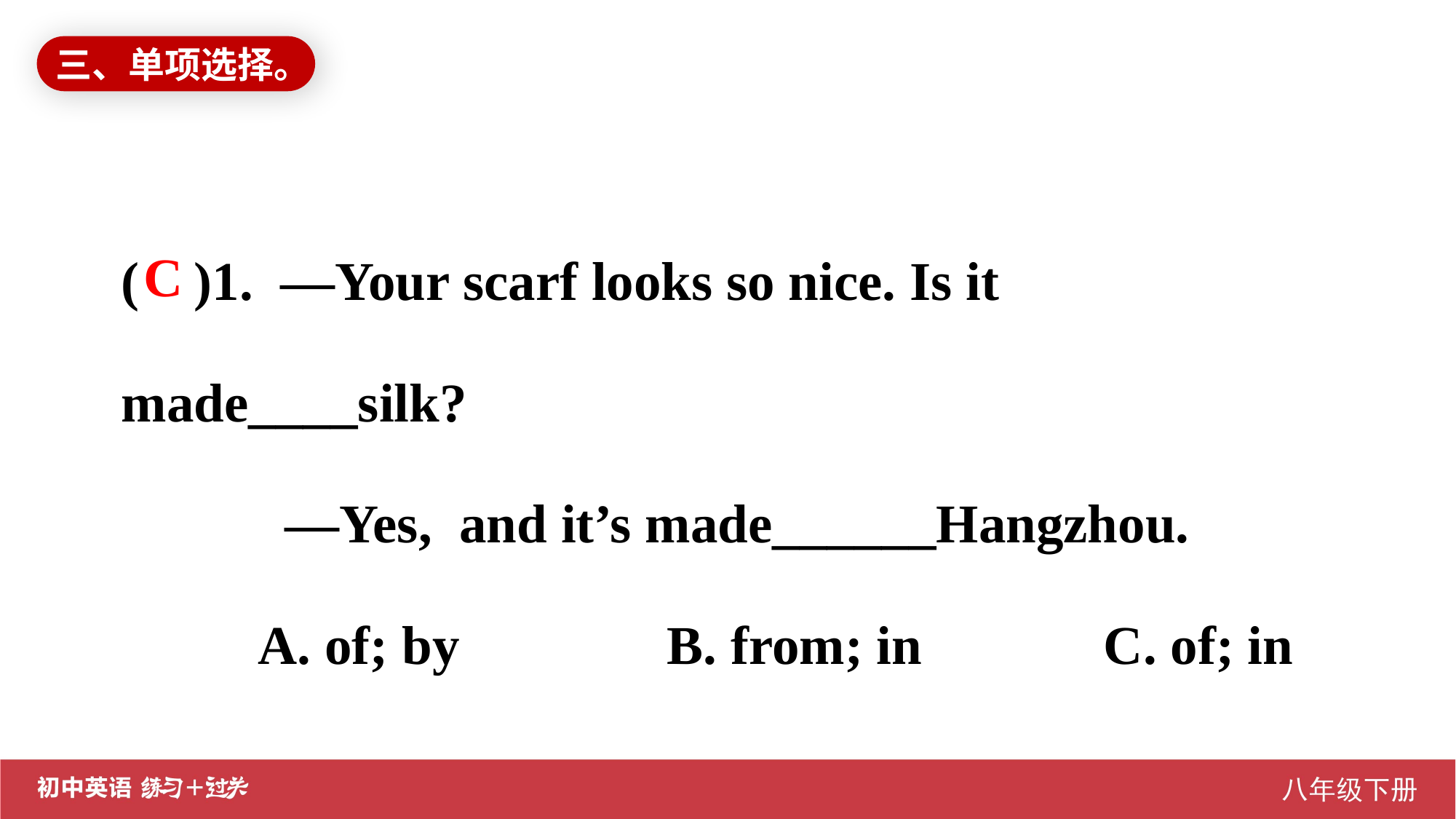

三、单项选择。
(    )1.  —Your scarf looks so nice. Is it made____silk?
            —Yes,  and it’s made______Hangzhou.
	  A. of; by		B. from; in 	        C. of; in
C